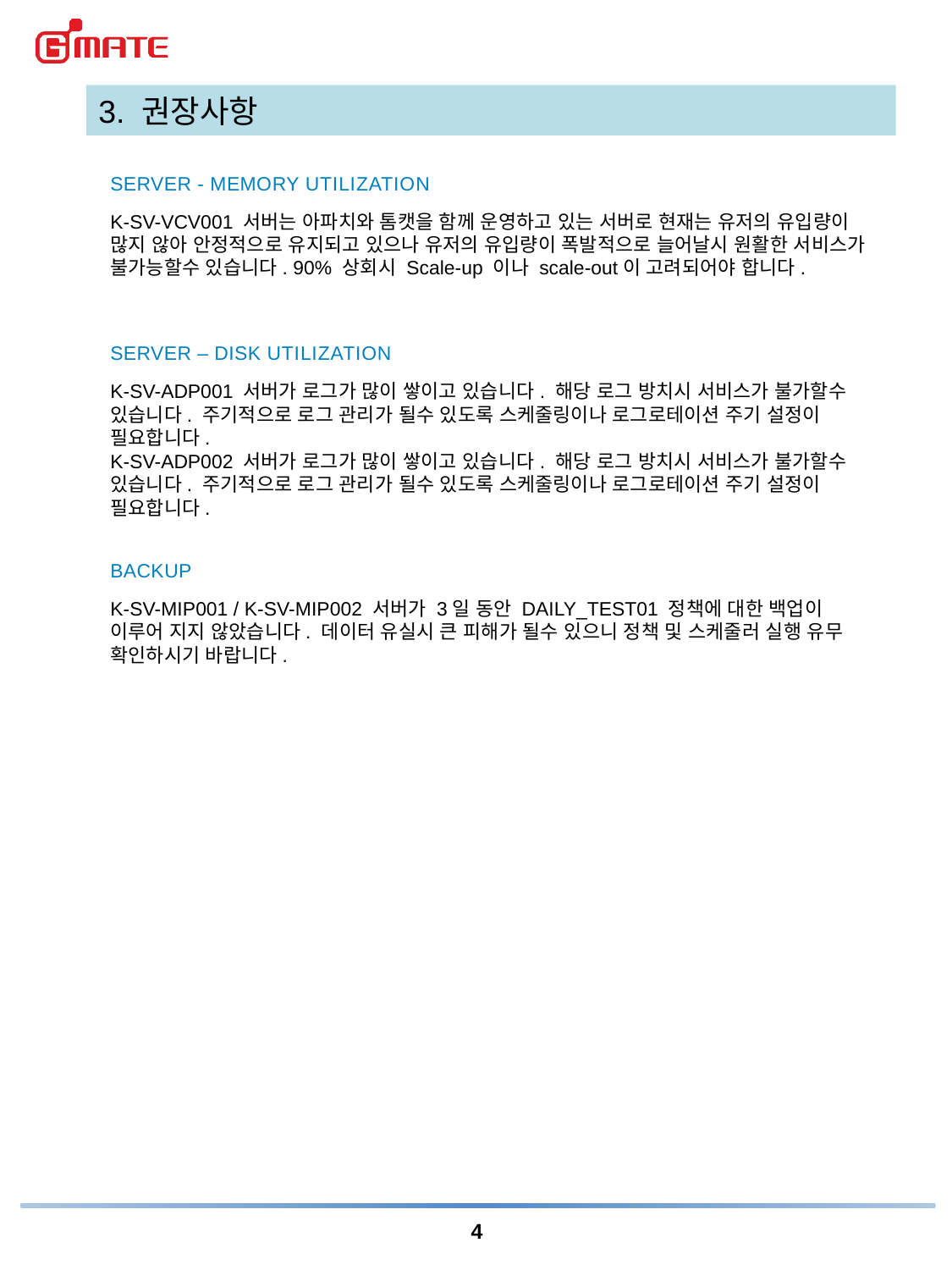

3. 권장사항
SERVER - MEMORY UTILIZATION
K-SV-VCV001 서버는 아파치와 톰캣을 함께 운영하고 있는 서버로 현재는 유저의 유입량이 많지 않아 안정적으로 유지되고 있으나 유저의 유입량이 폭발적으로 늘어날시 원활한 서비스가 불가능할수 있습니다. 90% 상회시 Scale-up 이나 scale-out이 고려되어야 합니다.
SERVER – DISK UTILIZATION
K-SV-ADP001 서버가 로그가 많이 쌓이고 있습니다. 해당 로그 방치시 서비스가 불가할수 있습니다. 주기적으로 로그 관리가 될수 있도록 스케줄링이나 로그로테이션 주기 설정이 필요합니다.
K-SV-ADP002 서버가 로그가 많이 쌓이고 있습니다. 해당 로그 방치시 서비스가 불가할수 있습니다. 주기적으로 로그 관리가 될수 있도록 스케줄링이나 로그로테이션 주기 설정이 필요합니다.
BACKUP
K-SV-MIP001 / K-SV-MIP002 서버가 3일 동안 DAILY_TEST01 정책에 대한 백업이 이루어 지지 않았습니다. 데이터 유실시 큰 피해가 될수 있으니 정책 및 스케줄러 실행 유무 확인하시기 바랍니다.